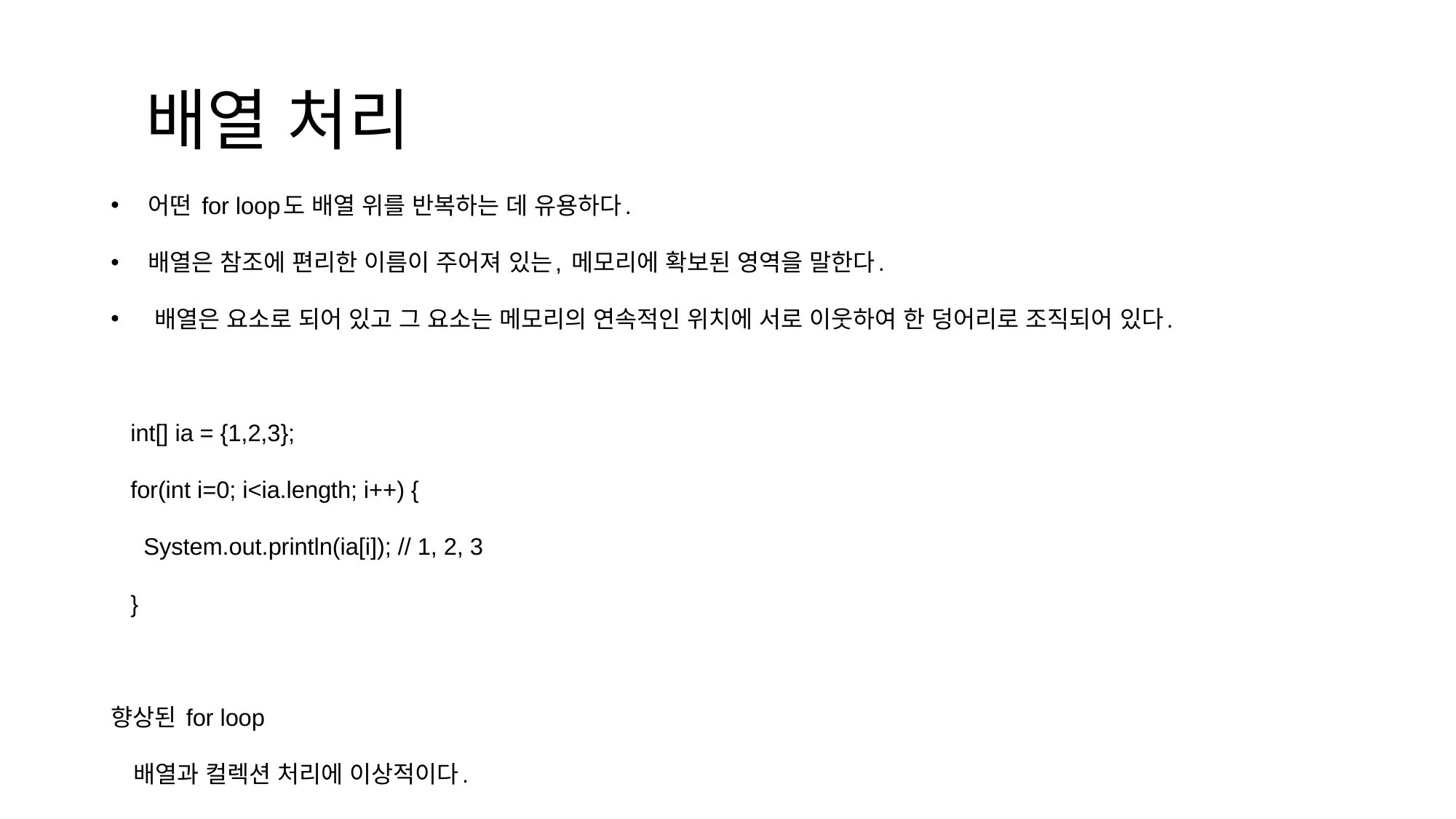

# 배열 처리
 어떤 for loop도 배열 위를 반복하는 데 유용하다.
 배열은 참조에 편리한 이름이 주어져 있는, 메모리에 확보된 영역을 말한다.
  배열은 요소로 되어 있고 그 요소는 메모리의 연속적인 위치에 서로 이웃하여 한 덩어리로 조직되어 있다.

   int[] ia = {1,2,3};
   for(int i=0; i<ia.length; i++) {
     System.out.println(ia[i]); // 1, 2, 3
   }

향상된 for loop
   배열과 컬렉션 처리에 이상적이다.